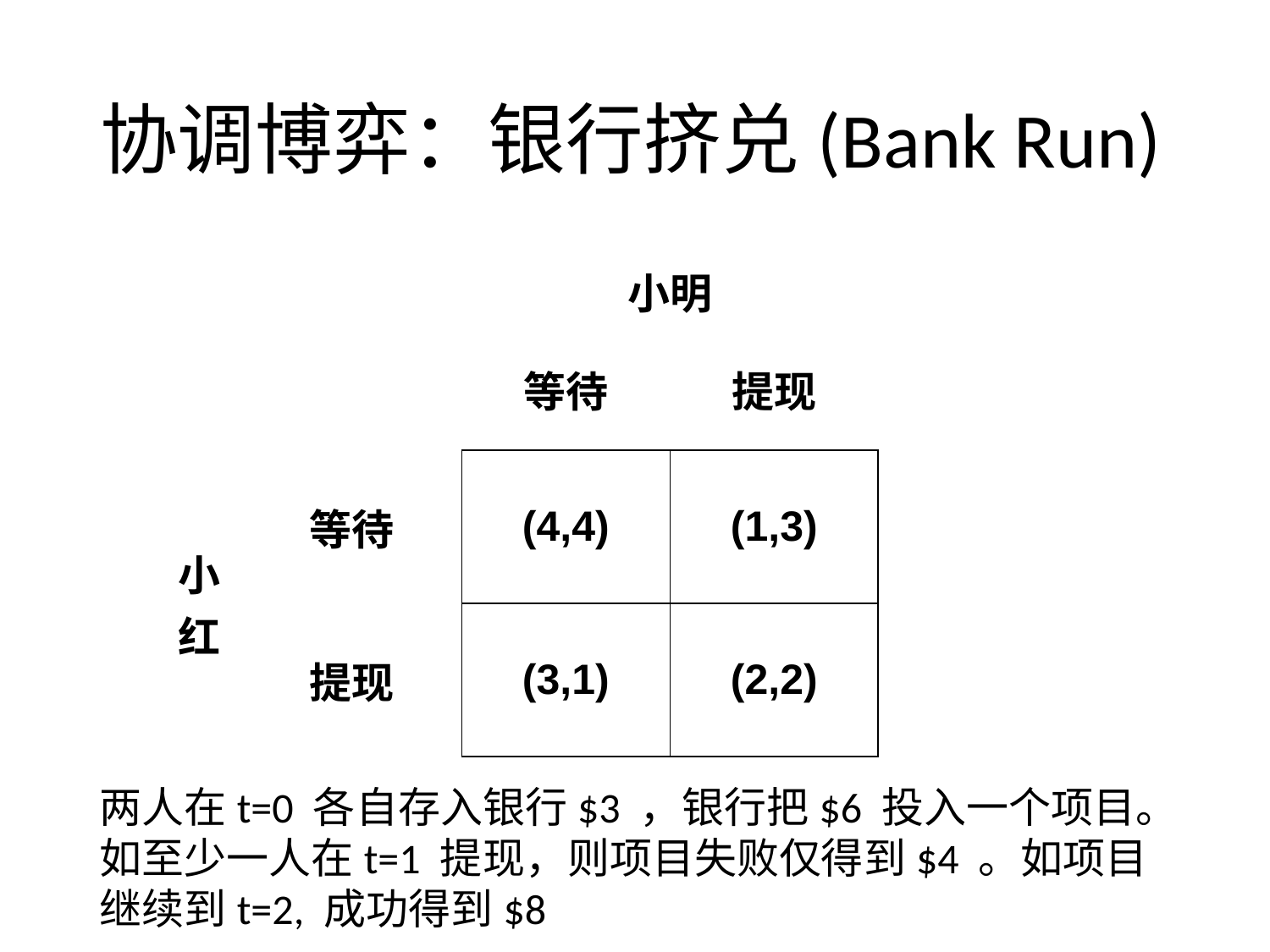

协调博弈：银行挤兑(Bank Run)
|  |  | 小明 |  |
| --- | --- | --- | --- |
|  |  | 等待 | 提现 |
| 小红 | 等待 | (4,4) | (1,3) |
|  | 提现 | (3,1) | (2,2) |

两人在t=0 各自存入银行$3 ，银行把$6 投入一个项目。如至少一人在t=1 提现，则项目失败仅得到$4 。如项目继续到t=2, 成功得到$8